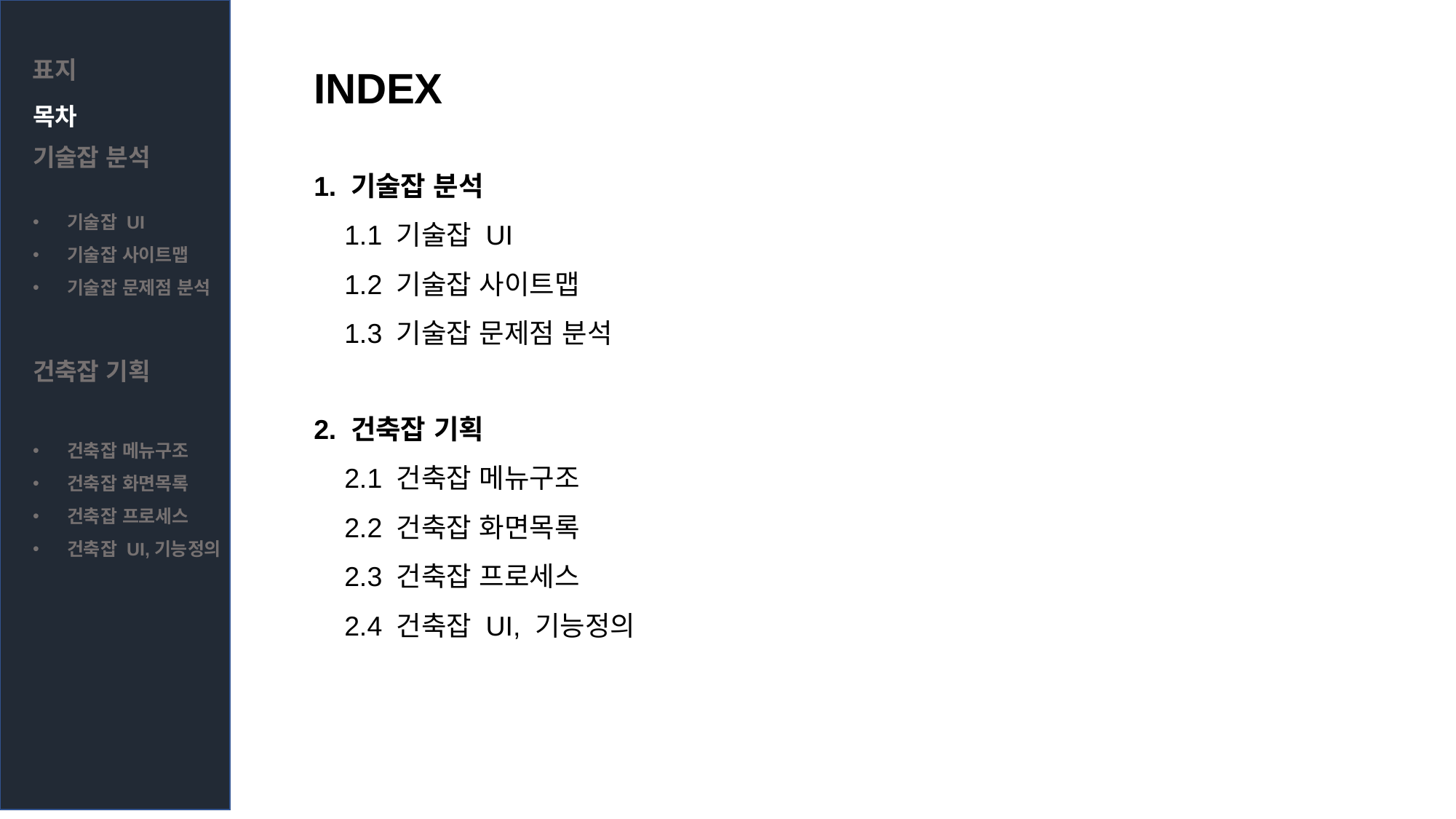

표지
INDEX
목차
기술잡 분석

기술잡 UI
기술잡 사이트맵
기술잡 문제점 분석

건축잡 기획

건축잡 메뉴구조
건축잡 화면목록
건축잡 프로세스
건축잡 UI,기능정의
1. 기술잡 분석
    1.1 기술잡 UI
    1.2 기술잡 사이트맵
    1.3 기술잡 문제점 분석

2. 건축잡 기획
    2.1 건축잡 메뉴구조
    2.2 건축잡 화면목록
    2.3 건축잡 프로세스
    2.4 건축잡 UI, 기능정의